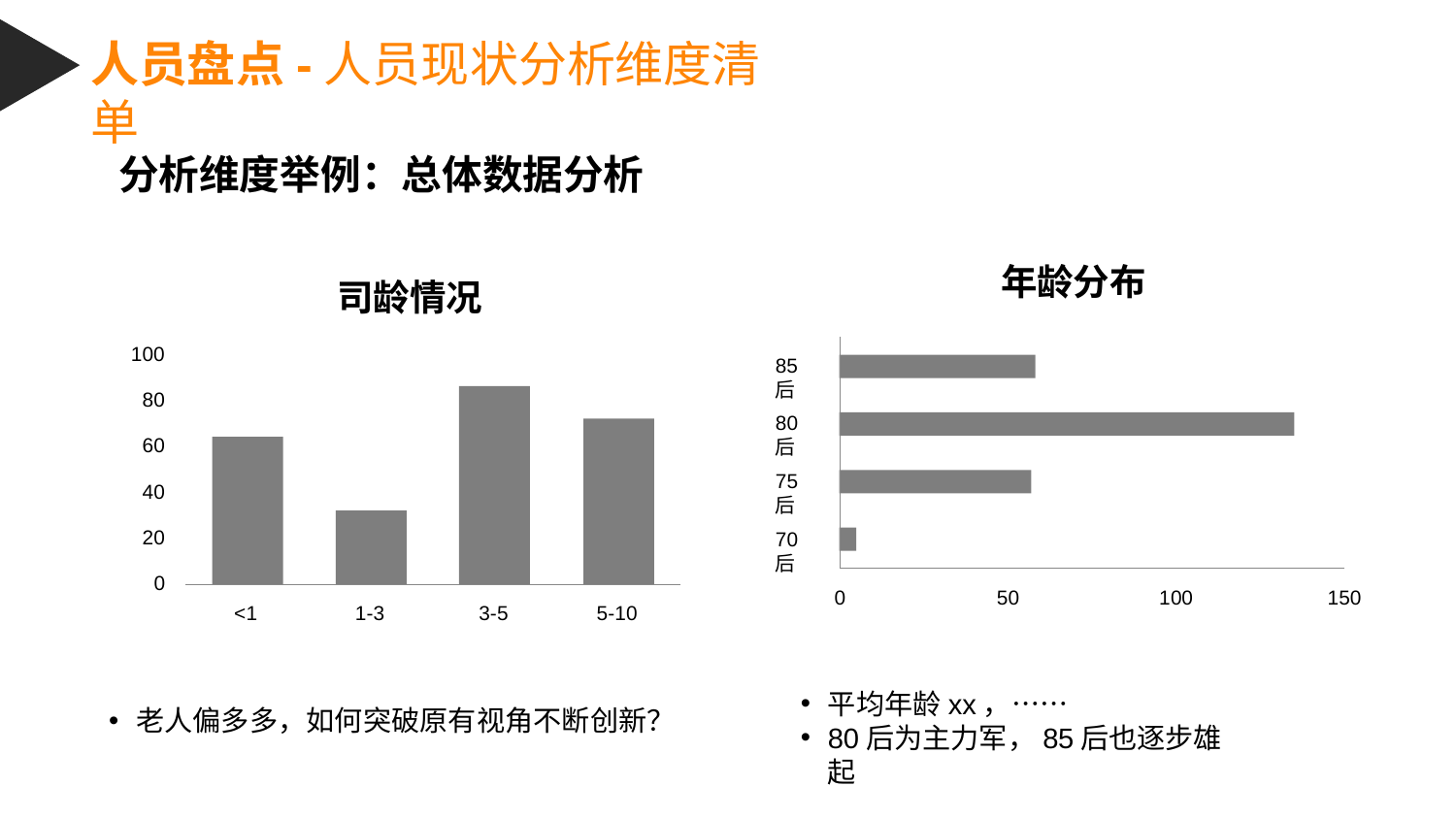

# 人员盘点-人员现状分析维度清单
分析维度举例：总体数据分析
年龄分布
司龄情况

100
80
60
40
20
0
85后

80后

75后

70后

0
50
100
150

<1
1-3
3-5
5-10
平均年龄xx，……
80后为主力军，85后也逐步雄起
老人偏多多，如何突破原有视角不断创新？